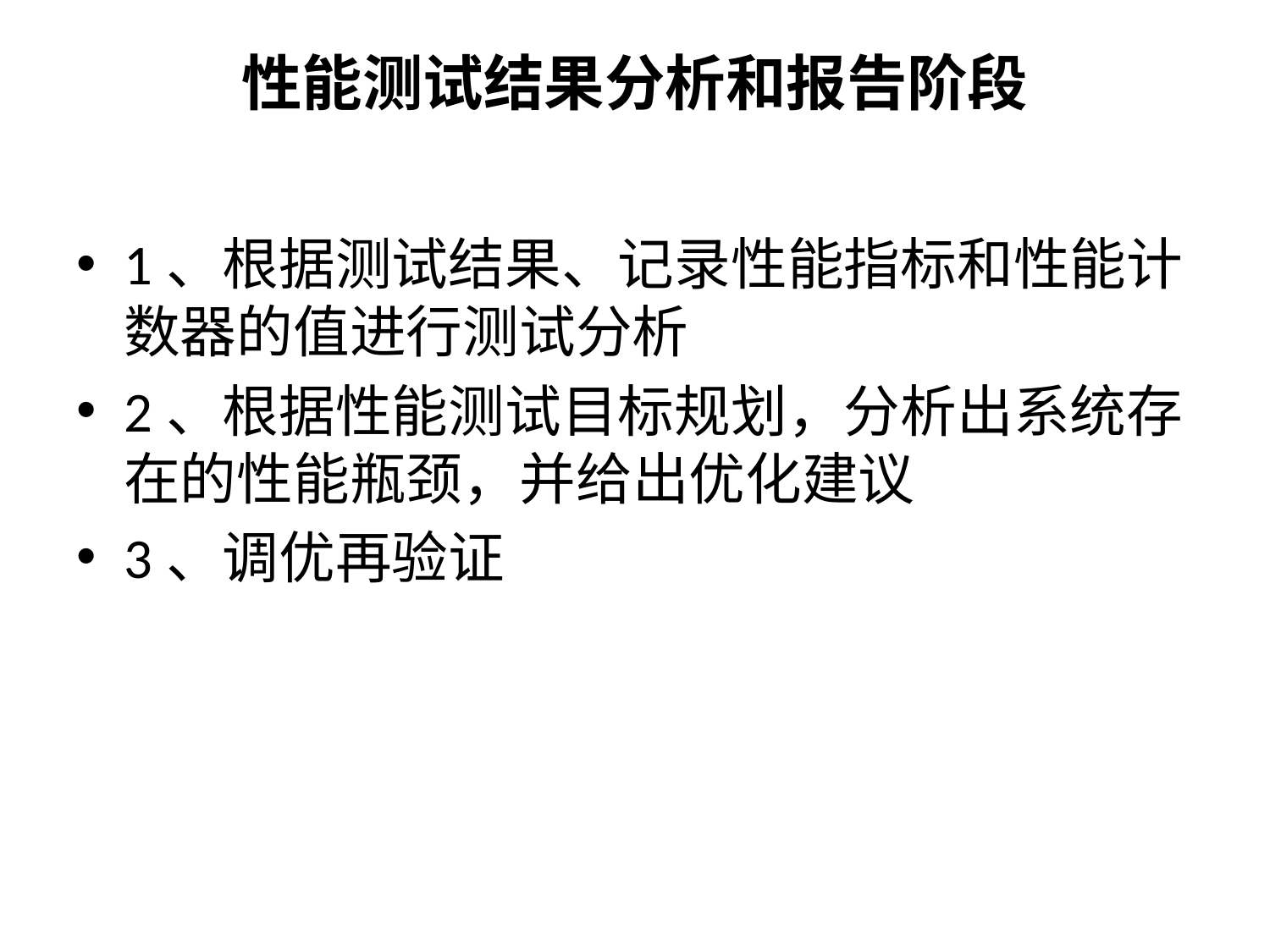

# 性能测试结果分析和报告阶段
1、根据测试结果、记录性能指标和性能计数器的值进行测试分析
2、根据性能测试目标规划，分析出系统存在的性能瓶颈，并给出优化建议
3、调优再验证